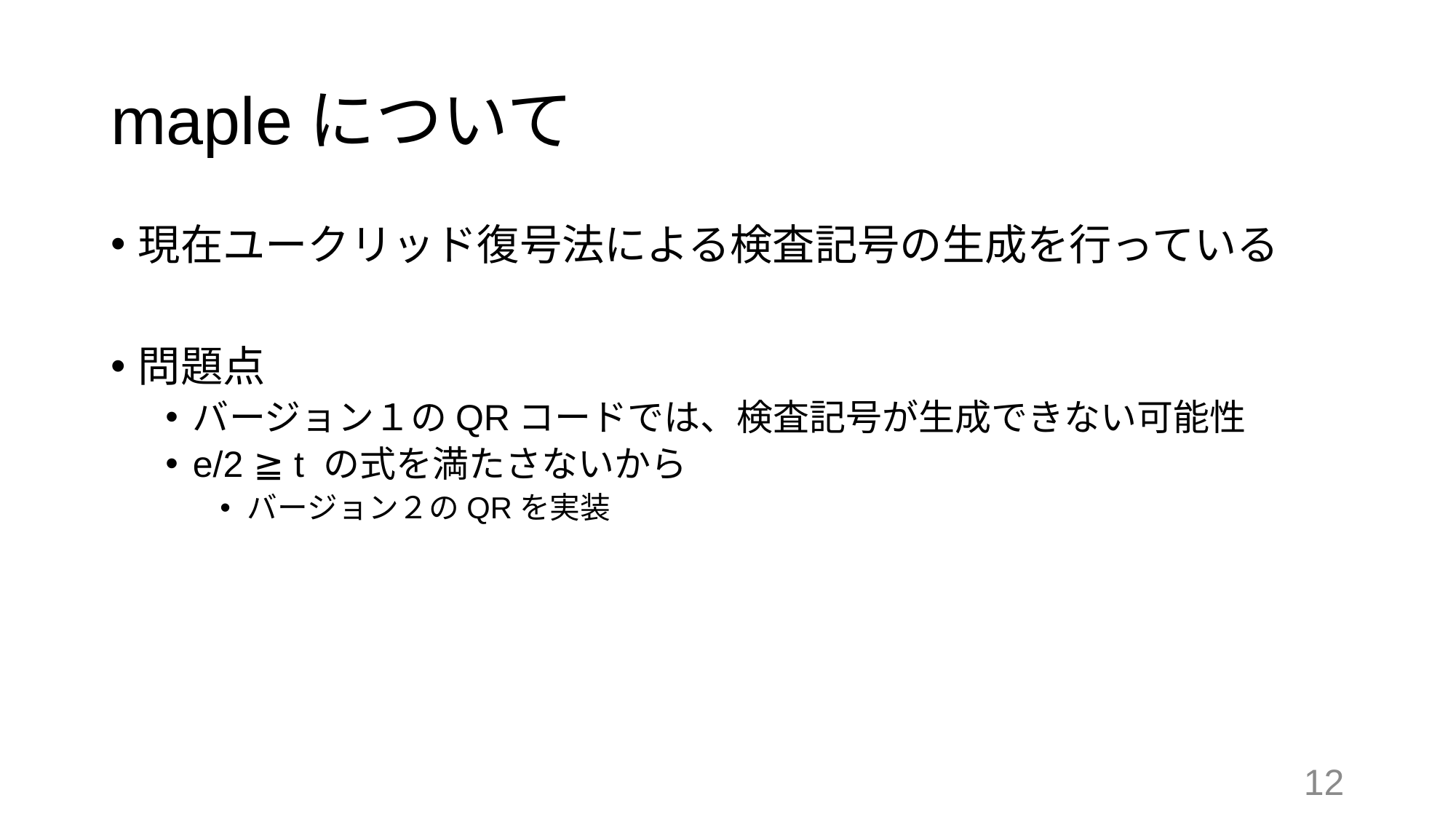

# mapleについて
現在ユークリッド復号法による検査記号の生成を行っている

問題点
バージョン１のQRコードでは、検査記号が生成できない可能性
e/2 ≧ t の式を満たさないから
バージョン２のQRを実装
12